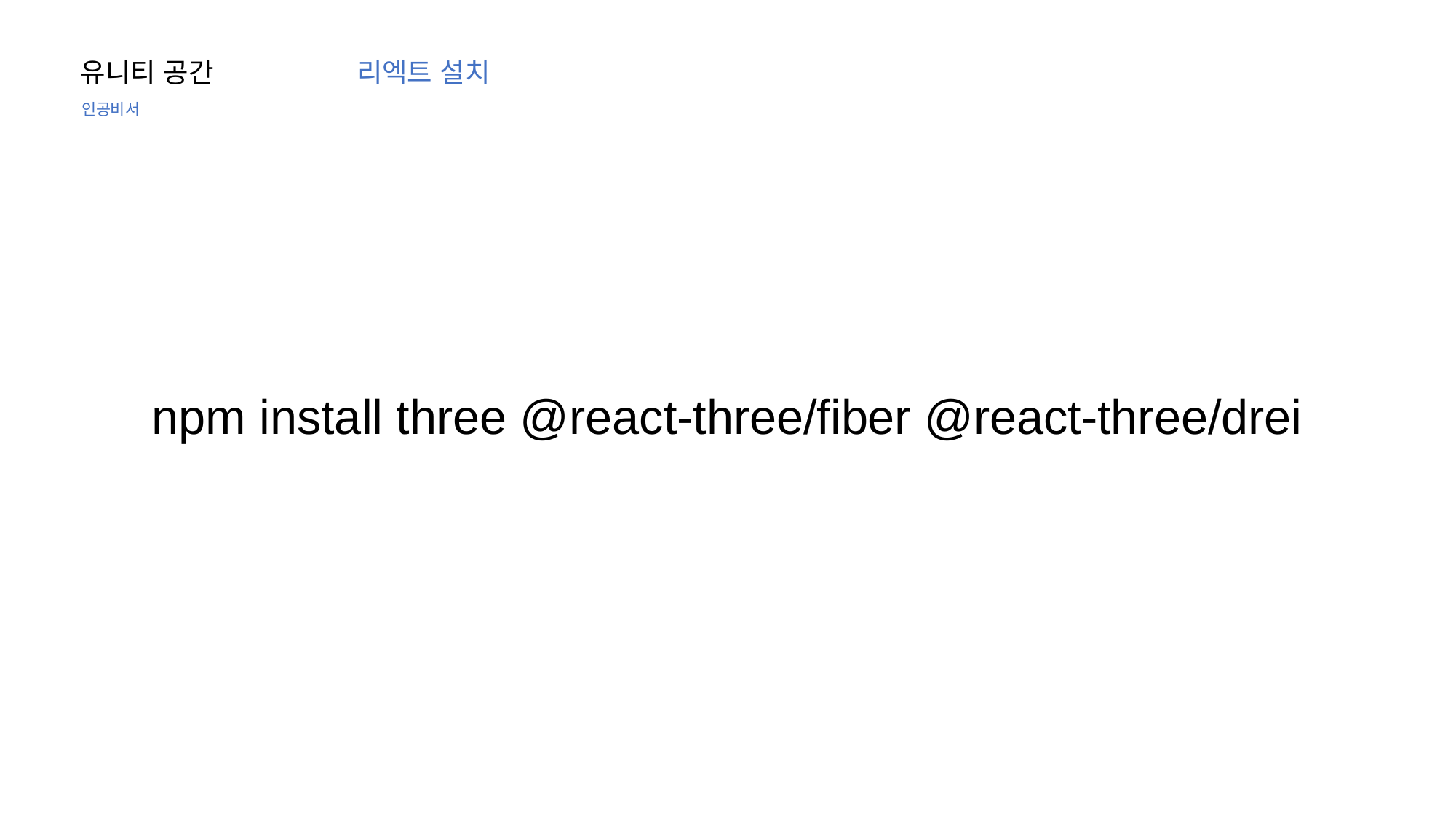

유니티 공간
리엑트 설치
인공비서
npm install three @react-three/fiber @react-three/drei